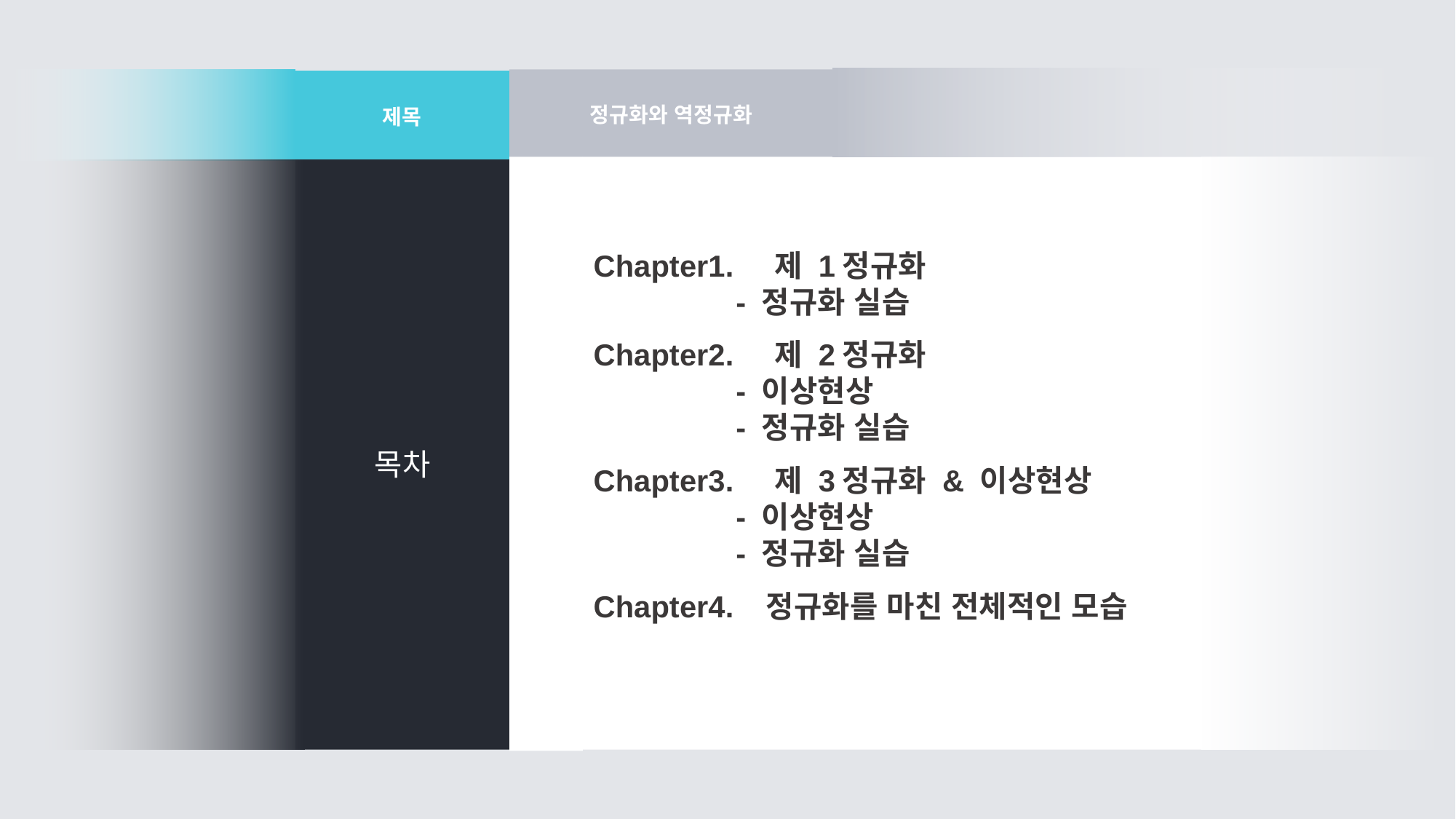

정규화와 역정규화
제목

Chapter1.    제 1정규화
                 - 정규화 실습

Chapter2.    제 2정규화
                 - 이상현상
                 - 정규화 실습

Chapter3.    제 3정규화 & 이상현상
                 - 이상현상
                 - 정규화 실습

Chapter4.   정규화를 마친 전체적인 모습

목차